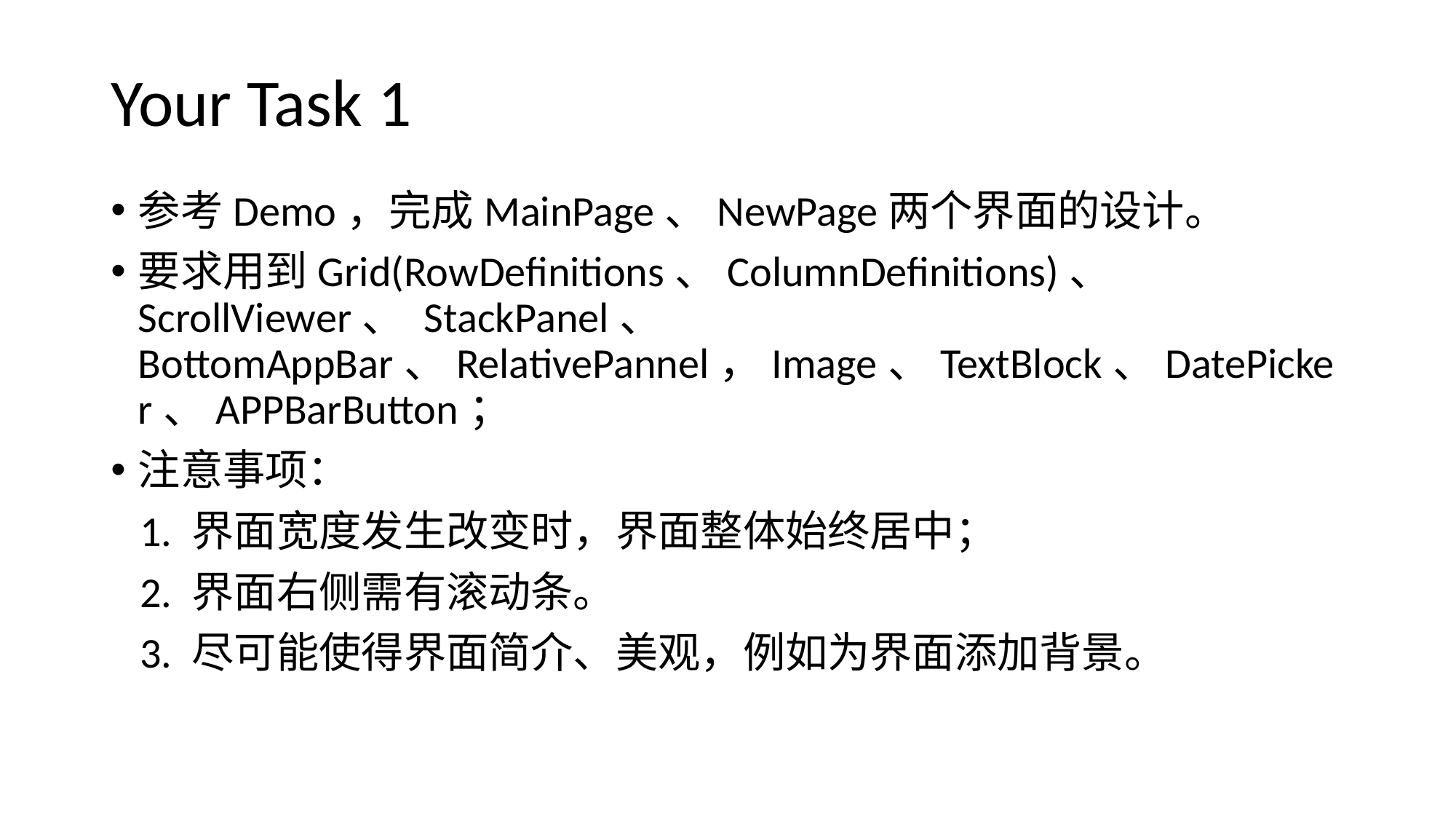

# Your Task 1
参考Demo，完成MainPage、NewPage两个界面的设计。
要求用到Grid(RowDefinitions、ColumnDefinitions)、 ScrollViewer、 StackPanel、 BottomAppBar、RelativePannel，Image、TextBlock、DatePicker、APPBarButton；
注意事项：
   1. 界面宽度发生改变时，界面整体始终居中；
   2. 界面右侧需有滚动条。
   3. 尽可能使得界面简介、美观，例如为界面添加背景。